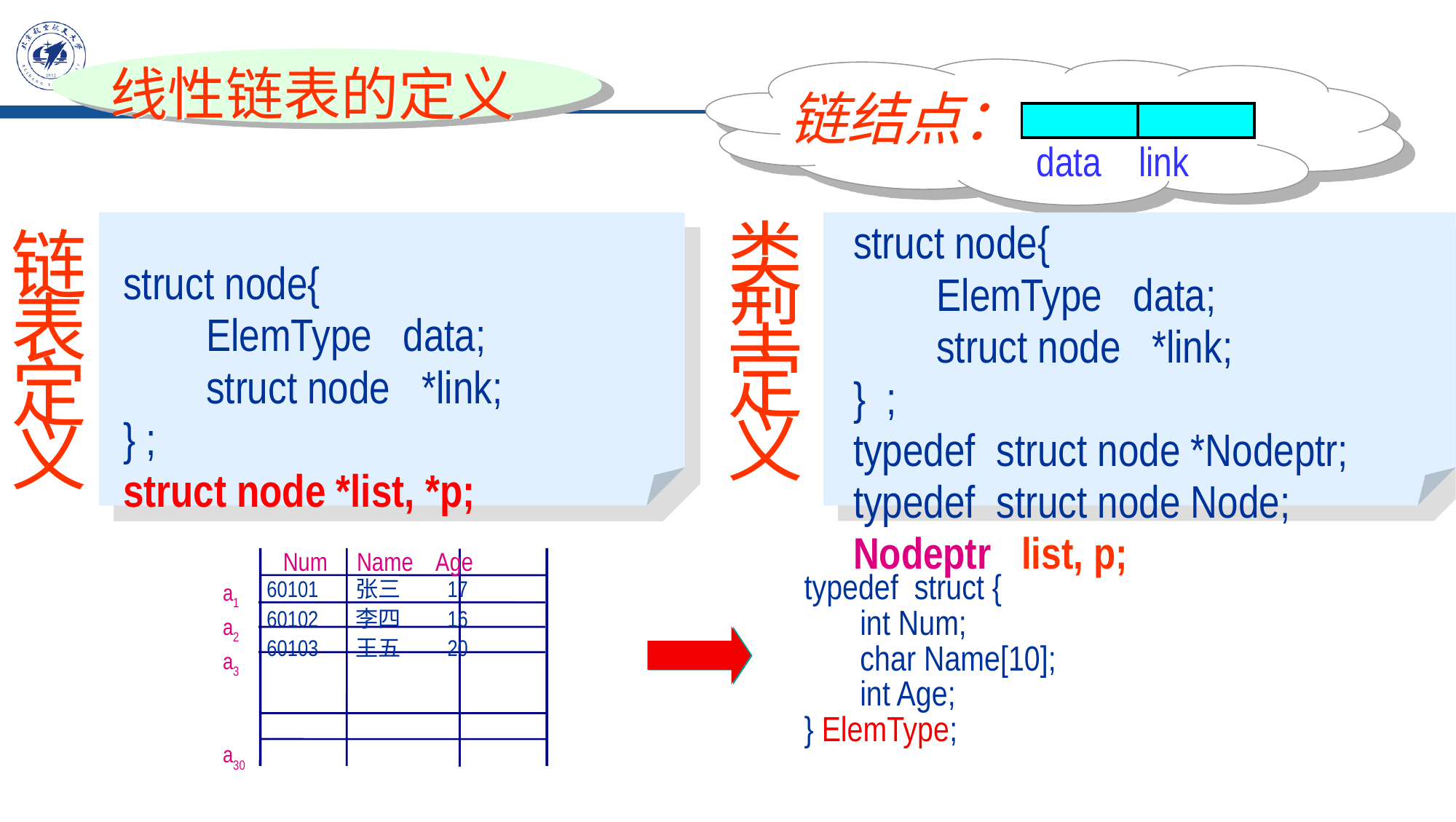

线性链表的定义

链结点：

data    link

struct node{
        ElemType   data;
        struct node   *link;
}  ;
typedef  struct node *Nodeptr;
typedef  struct node Node;
Nodeptr   list, p;
类
型
定
义

链
表
定
义
struct node{
        ElemType   data;
        struct node   *link;
} ;
struct node *list, *p;

Num     Name    Age
60101      张三        17
60102      李四        16
60103      王五        20

a1
a2
a3

a30

typedef  struct {
       int Num;
       char Name[10];
       int Age;
} ElemType;